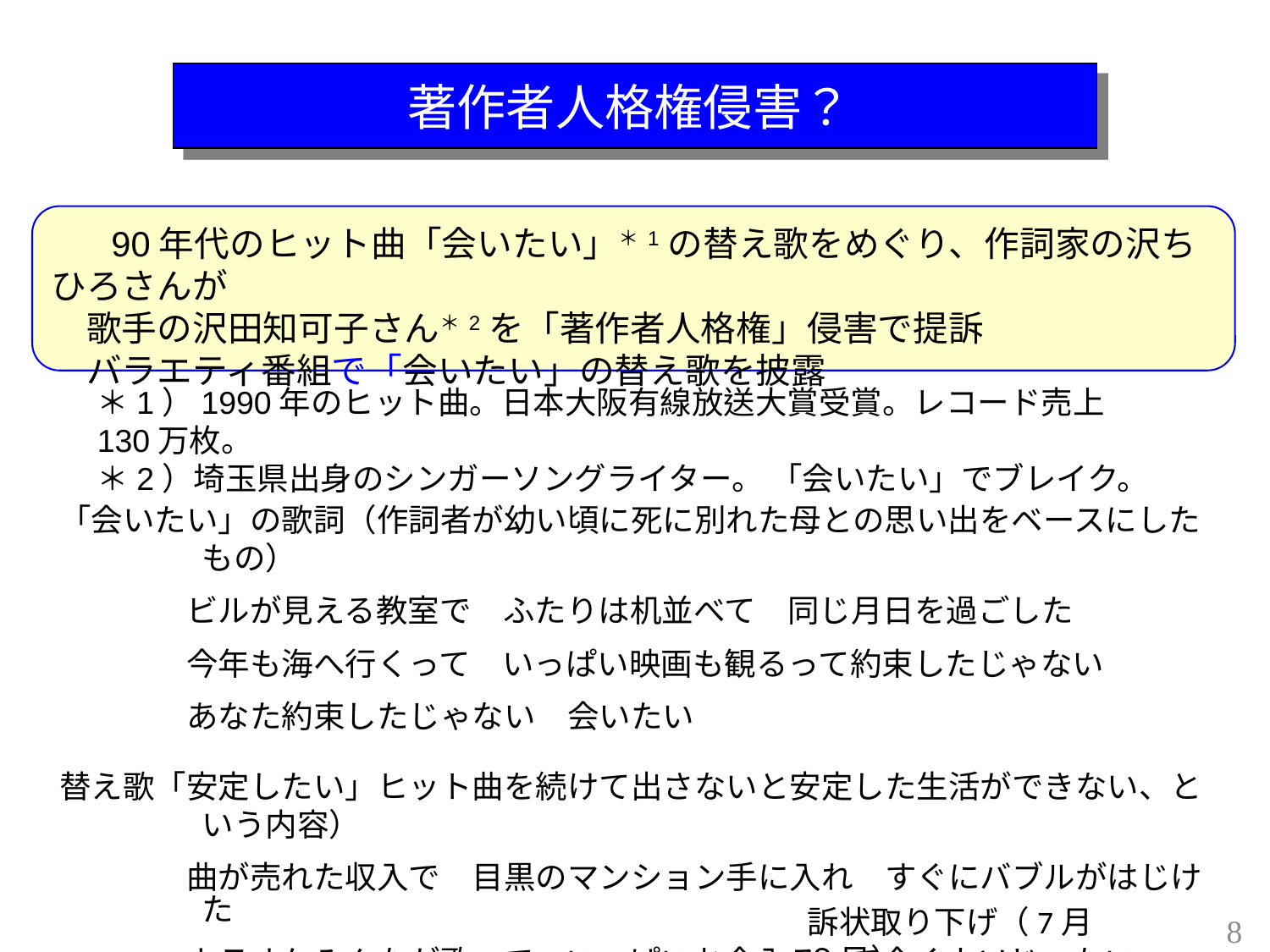

著作者人格権侵害？

 　90年代のヒット曲「会いたい」＊1の替え歌をめぐり、作詞家の沢ちひろさんが
　歌手の沢田知可子さん＊2を「著作者人格権」侵害で提訴
　バラエティ番組で「会いたい」の替え歌を披露
＊1）1990年のヒット曲。日本大阪有線放送大賞受賞。レコード売上130万枚。
＊2）埼玉県出身のシンガーソングライター。 「会いたい」でブレイク。
　「会いたい」の歌詞（作詞者が幼い頃に死に別れた母との思い出をベースにしたもの）
　　　　　ビルが見える教室で　ふたりは机並べて　同じ月日を過ごした
　　　　　今年も海へ行くって　いっぱい映画も観るって約束したじゃない
　　　　　あなた約束したじゃない　会いたい
　替え歌「安定したい」ヒット曲を続けて出さないと安定した生活ができない、という内容）
　　　　　曲が売れた収入で　目黒のマンション手に入れ　すぐにバブルがはじけた
　　　　　カラオケみんなが歌って　いっぱいお金入るって全くウソじゃない
　　　　　歌手は一銭ももらえない　泣きたい
訴状取り下げ（7月９日）
8